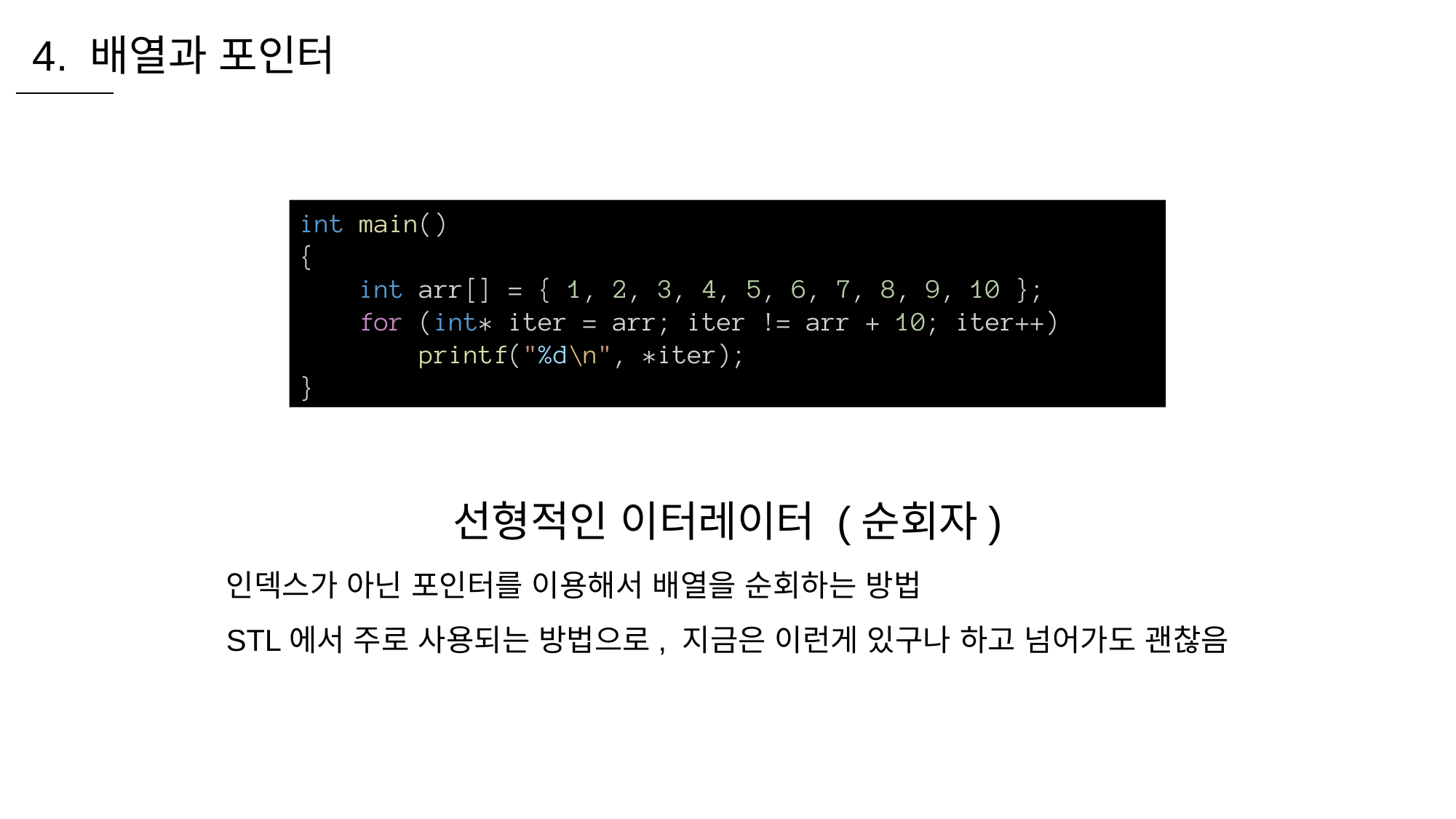

4. 배열과 포인터
int main()
{
    int arr[] = { 1, 2, 3, 4, 5, 6, 7, 8, 9, 10 };
    for (int* iter = arr; iter != arr + 10; iter++)
        printf("%d\n", *iter);
}
선형적인 이터레이터 (순회자)
인덱스가 아닌 포인터를 이용해서 배열을 순회하는 방법
STL에서 주로 사용되는 방법으로, 지금은 이런게 있구나 하고 넘어가도 괜찮음